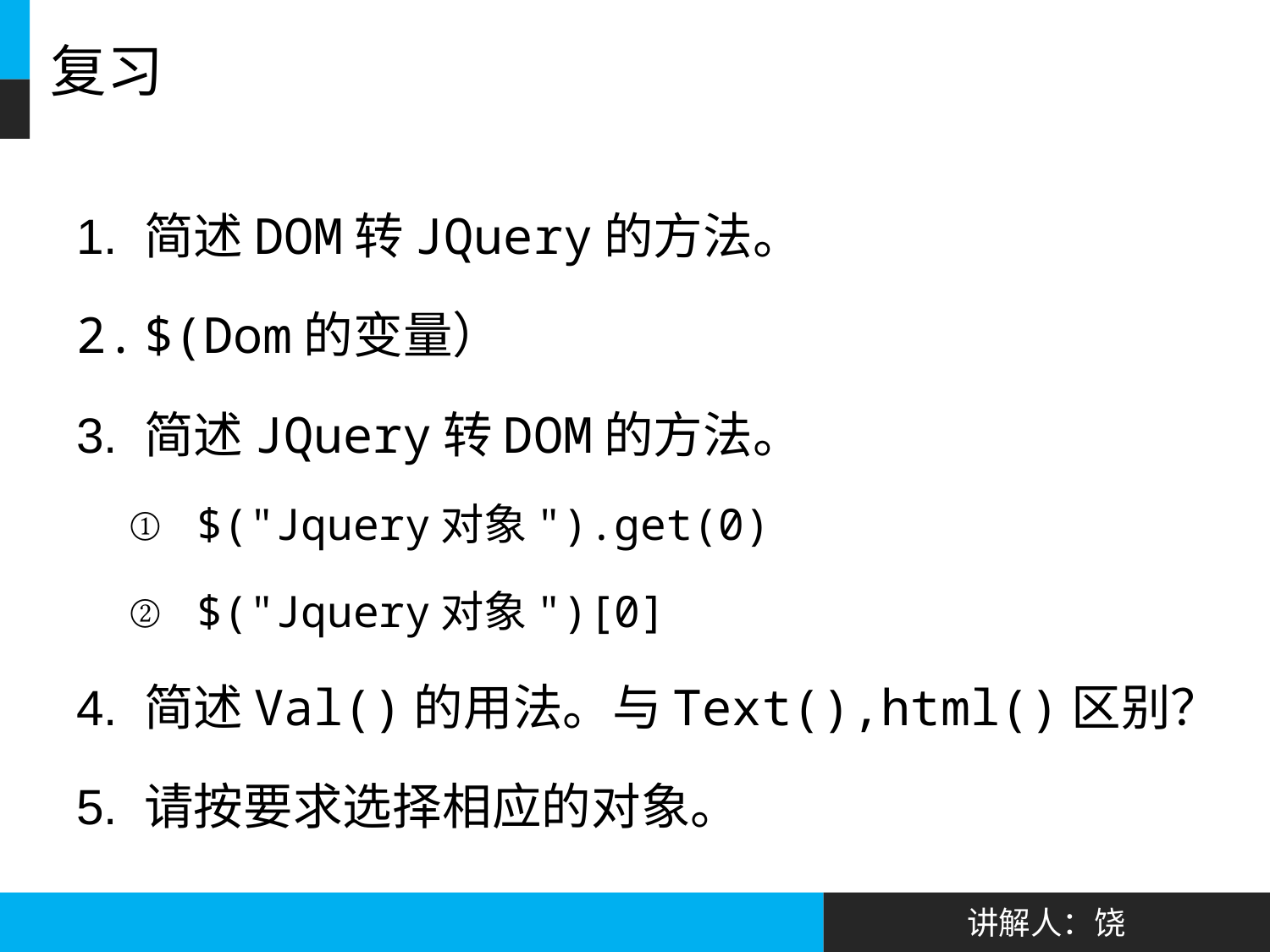

# 复习
简述DOM转JQuery的方法。
$(Dom的变量）
简述JQuery转DOM的方法。
$("Jquery对象").get(0)
$("Jquery对象")[0]
简述Val()的用法。与Text(),html()区别？
请按要求选择相应的对象。